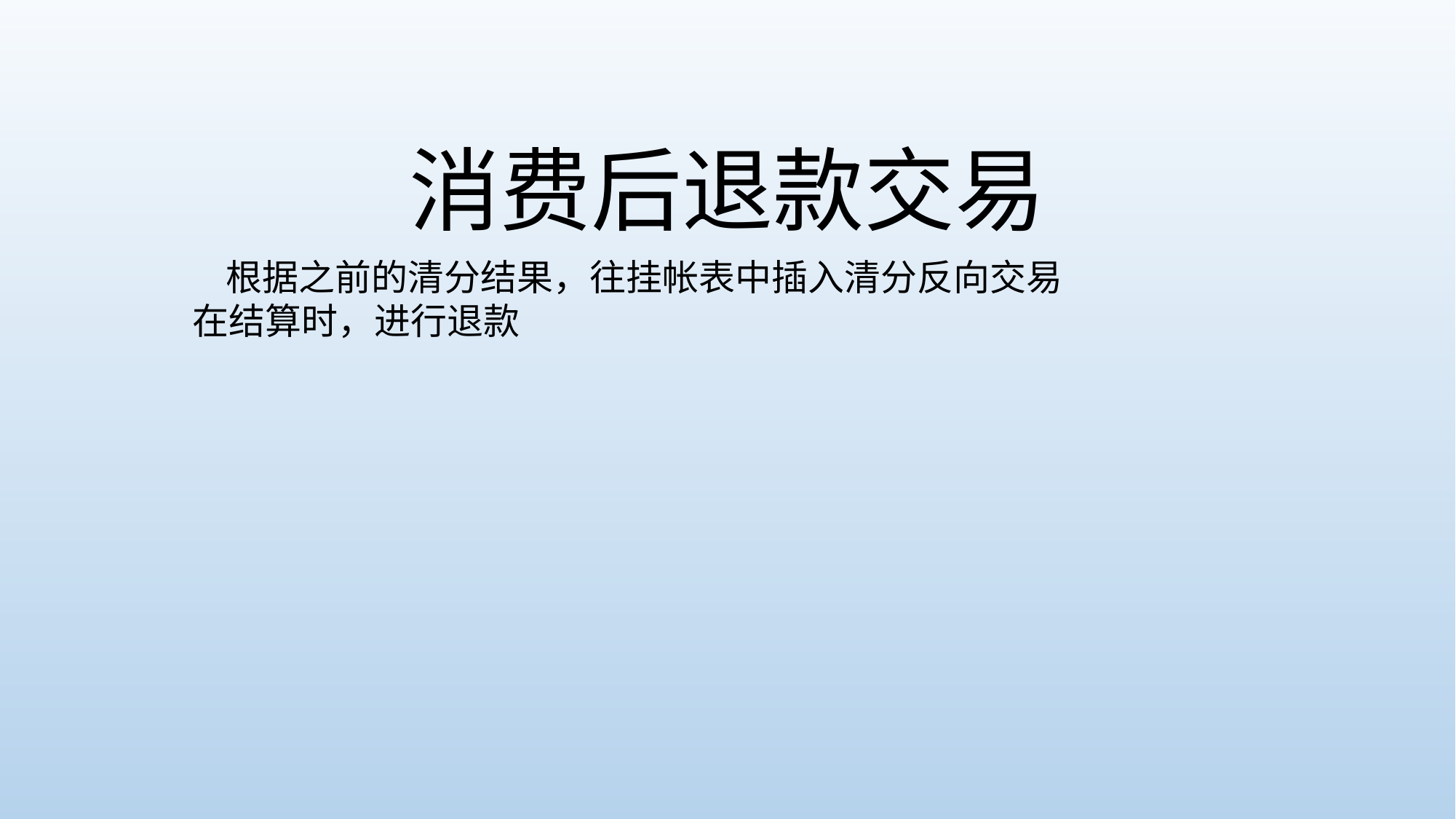

# 消费后退款交易
   根据之前的清分结果，往挂帐表中插入清分反向交易
在结算时，进行退款